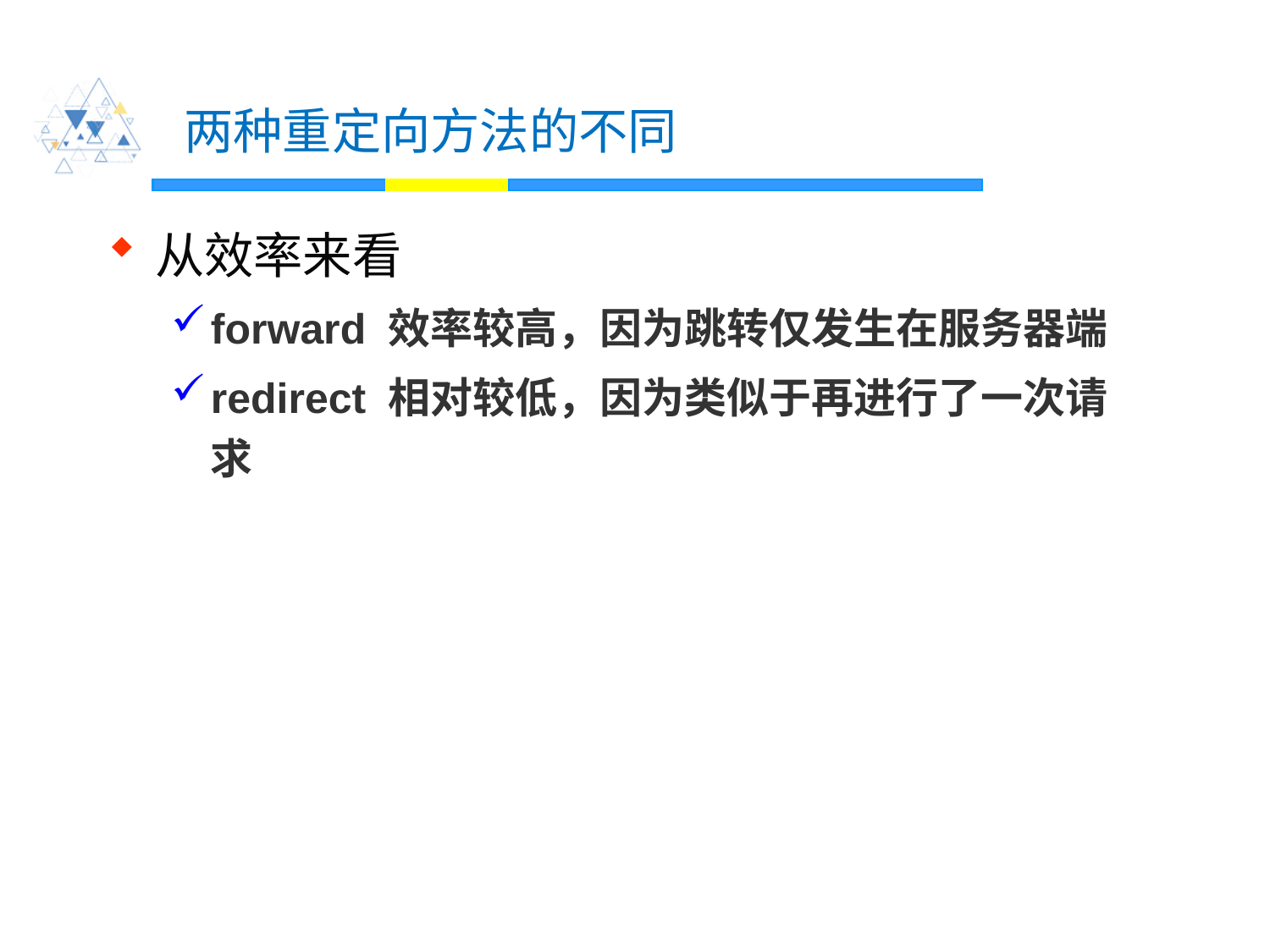

# 两种重定向方法的不同
从效率来看
forward 效率较高，因为跳转仅发生在服务器端
redirect 相对较低，因为类似于再进行了一次请求